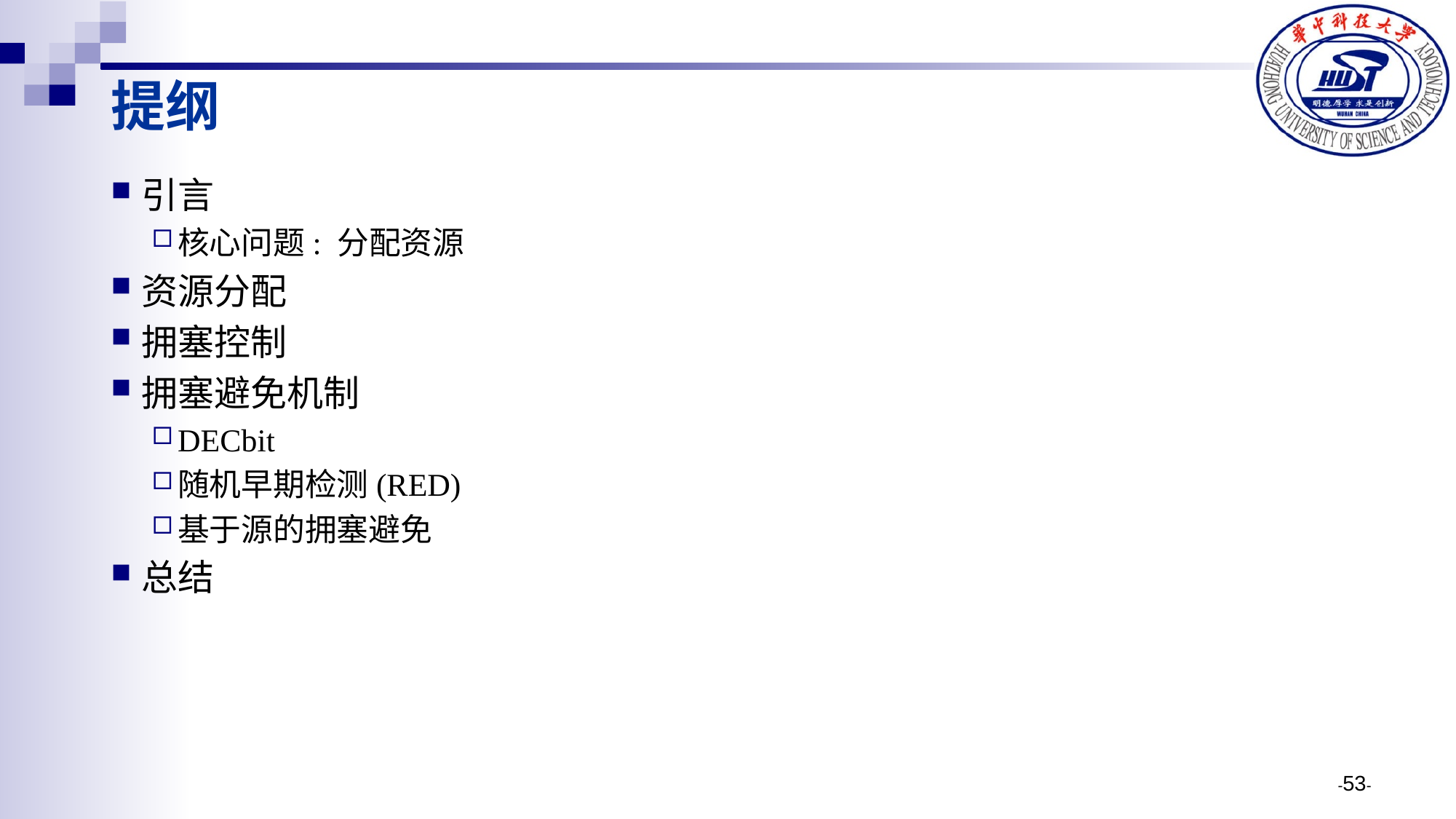

# 提纲
引言
核心问题: 分配资源
资源分配
拥塞控制
拥塞避免机制
DECbit
随机早期检测(RED)
基于源的拥塞避免
总结
-53-